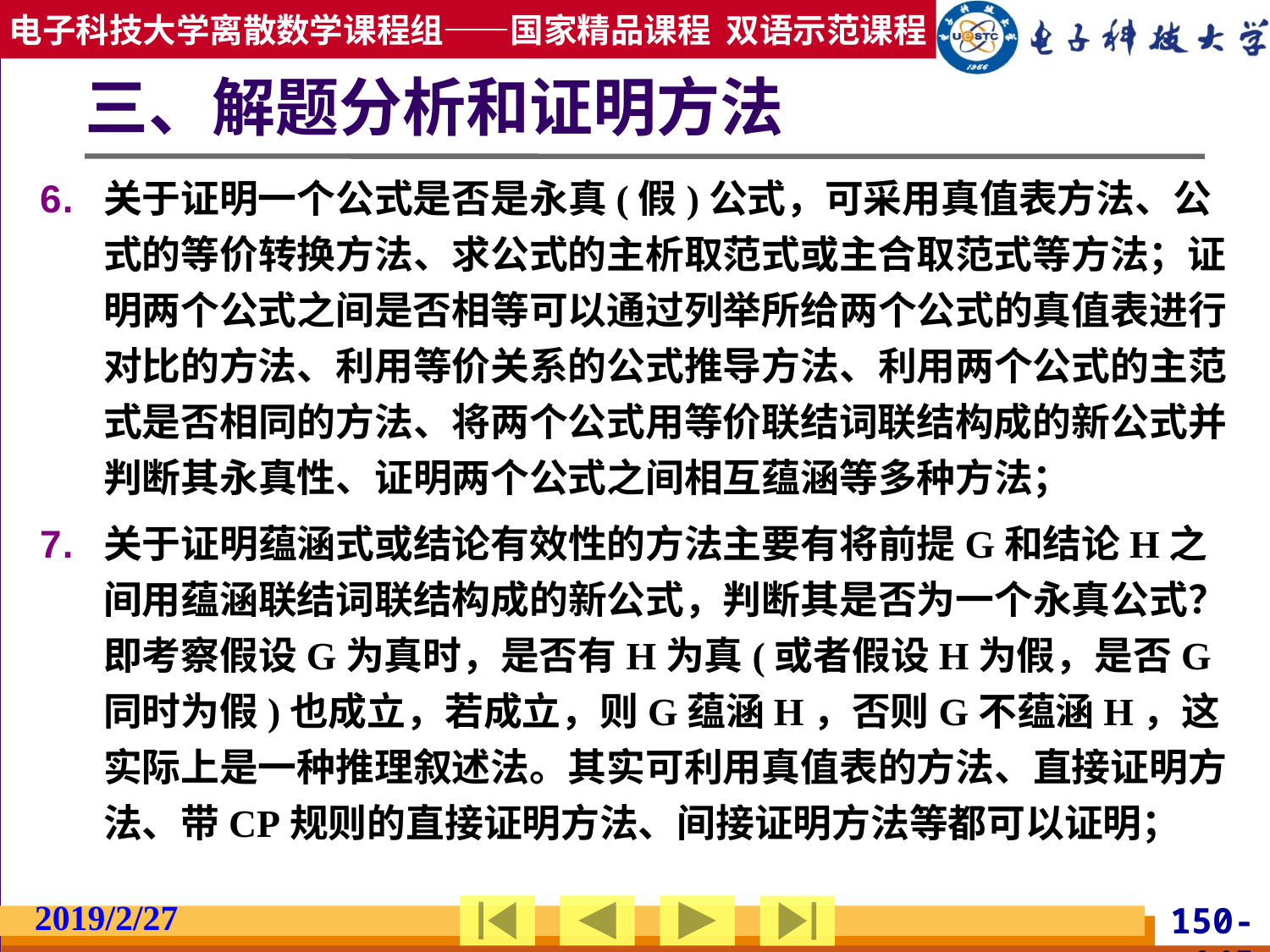

# 三、解题分析和证明方法
关于证明一个公式是否是永真(假)公式，可采用真值表方法、公式的等价转换方法、求公式的主析取范式或主合取范式等方法；证明两个公式之间是否相等可以通过列举所给两个公式的真值表进行对比的方法、利用等价关系的公式推导方法、利用两个公式的主范式是否相同的方法、将两个公式用等价联结词联结构成的新公式并判断其永真性、证明两个公式之间相互蕴涵等多种方法；
关于证明蕴涵式或结论有效性的方法主要有将前提G和结论H之间用蕴涵联结词联结构成的新公式，判断其是否为一个永真公式？即考察假设G为真时，是否有H为真(或者假设H为假，是否G同时为假)也成立，若成立，则G蕴涵H，否则G不蕴涵H，这实际上是一种推理叙述法。其实可利用真值表的方法、直接证明方法、带CP规则的直接证明方法、间接证明方法等都可以证明；
2019/2/27